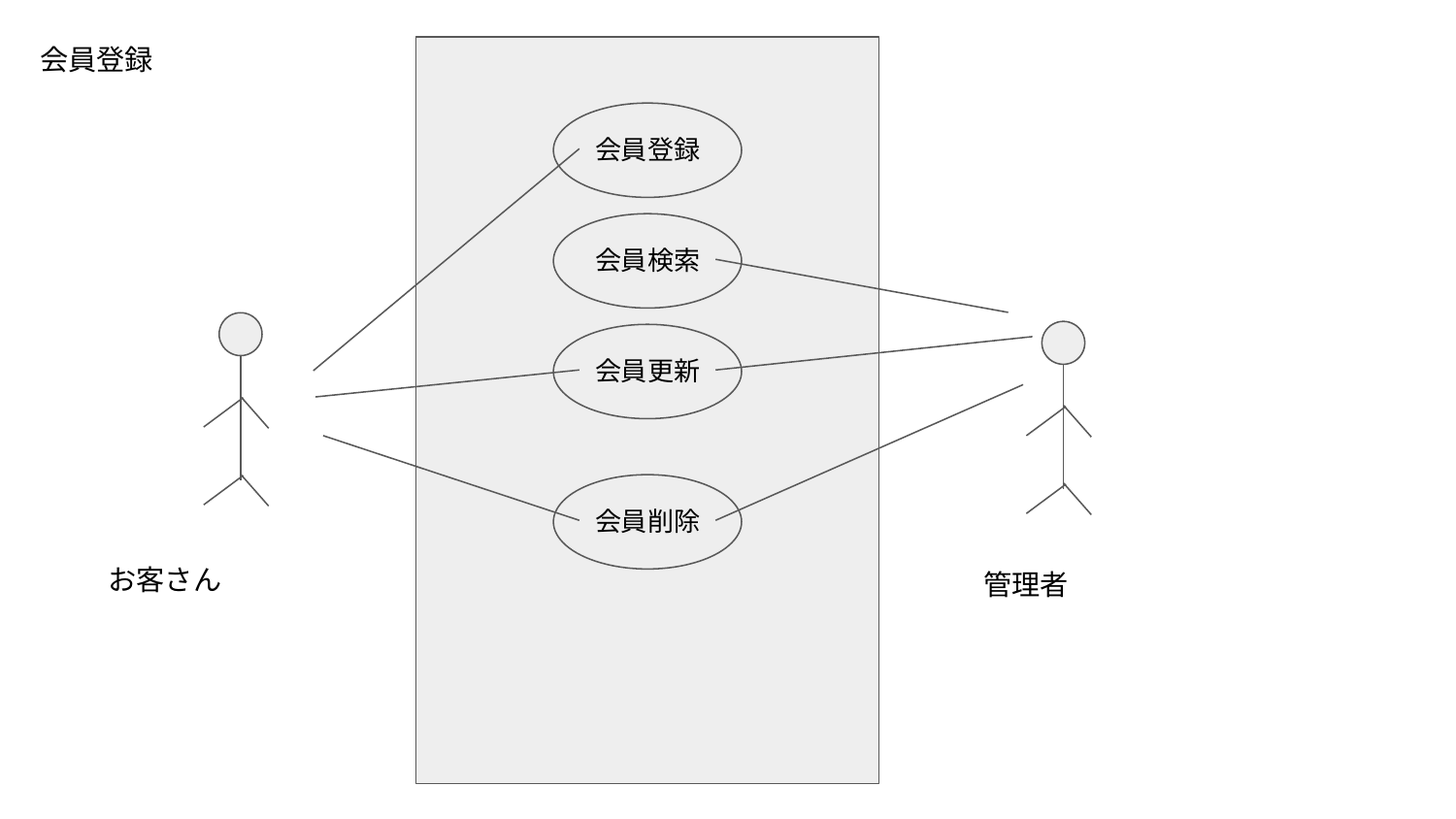

会員登録

会員登録

会員検索

会員更新

会員削除
お客さん
管理者